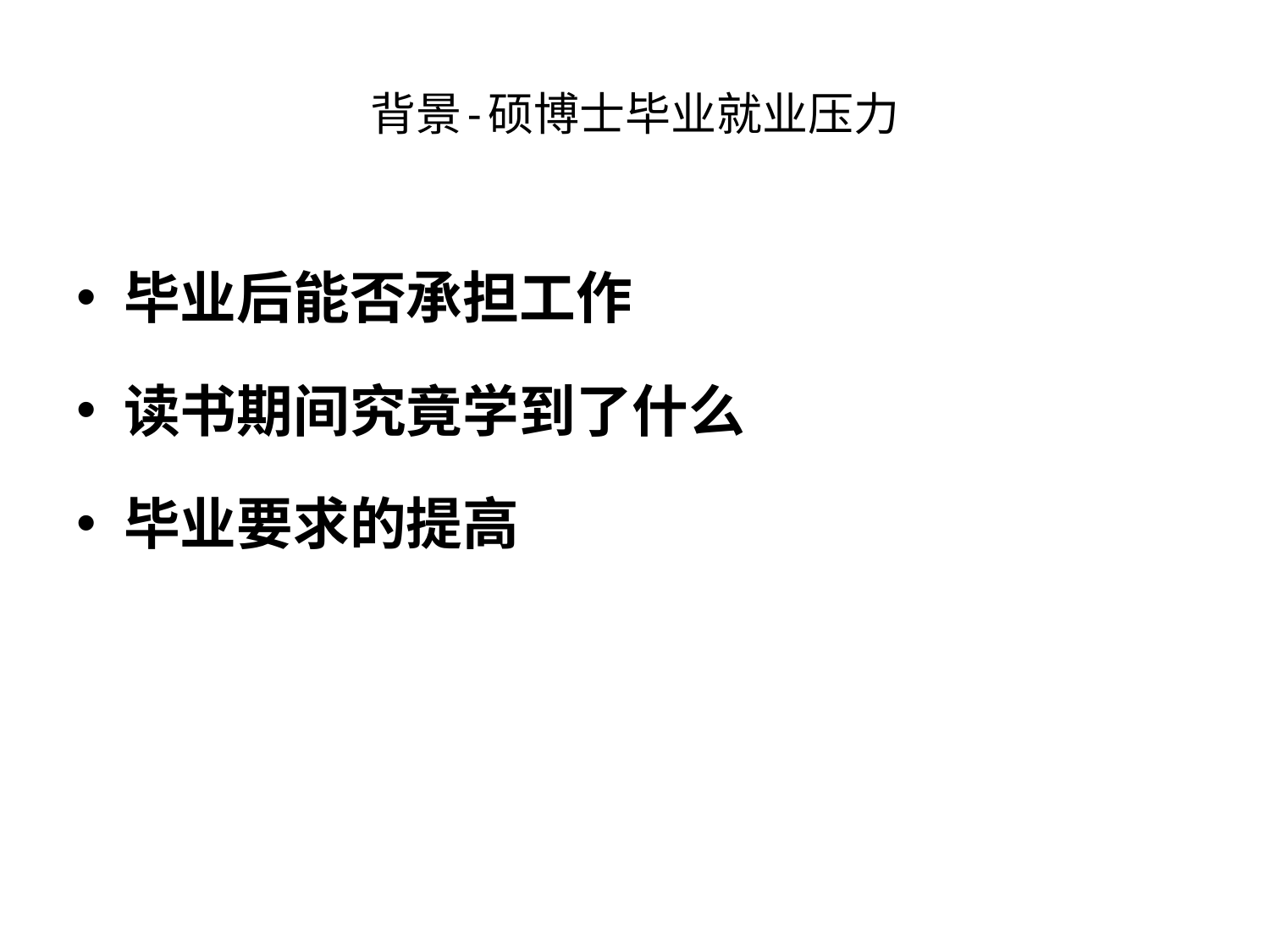

# 背景-硕博士毕业就业压力
毕业后能否承担工作
读书期间究竟学到了什么
毕业要求的提高